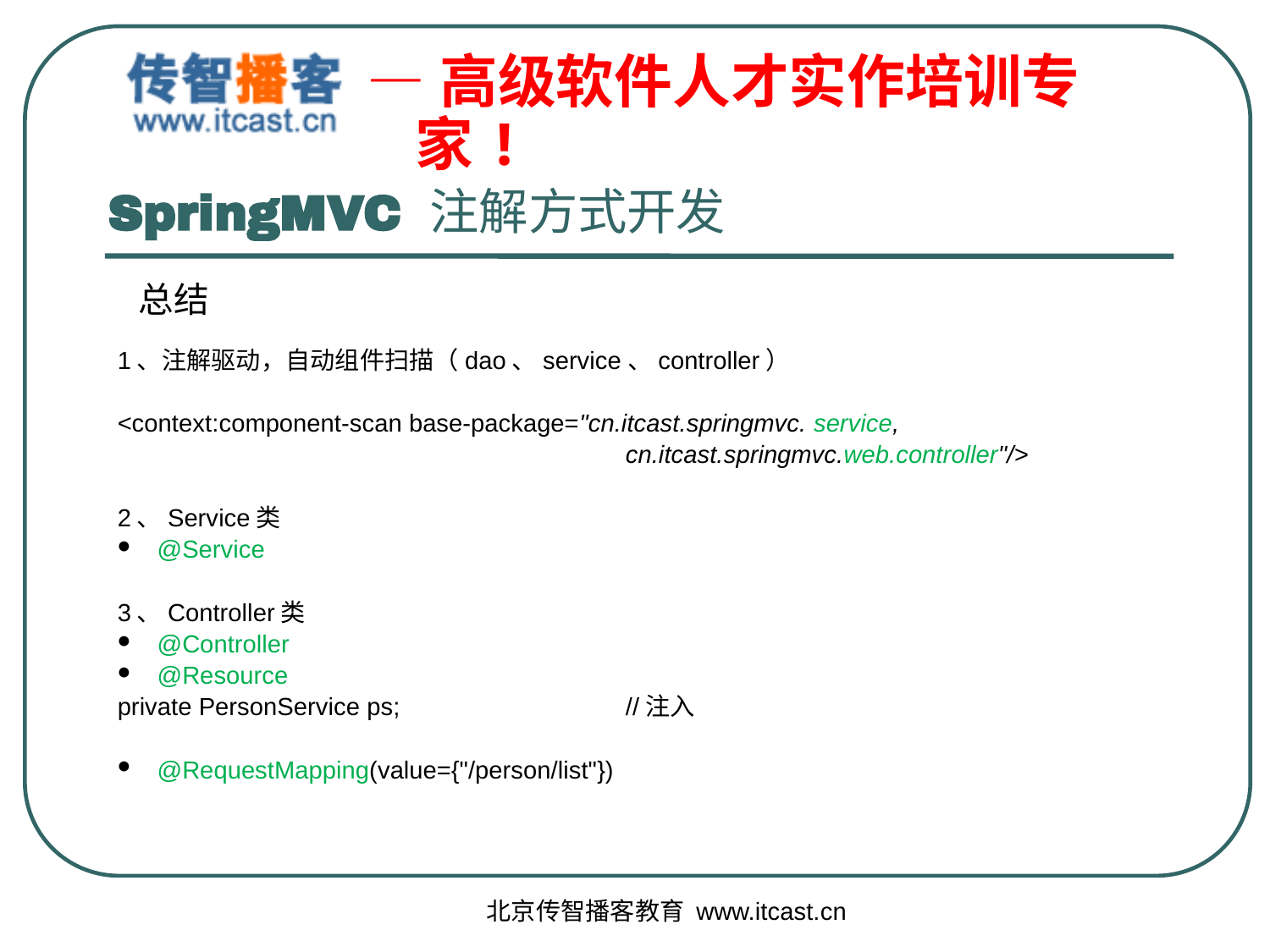

# SpringMVC 注解方式开发
总结
1、注解驱动，自动组件扫描（dao、service、controller）

<context:component-scan base-package="cn.itcast.springmvc. service,
				cn.itcast.springmvc.web.controller"/>

2、Service类
@Service

3、Controller类
@Controller
@Resource
private PersonService ps;		//注入

@RequestMapping(value={"/person/list"})

北京传智播客教育 www.itcast.cn